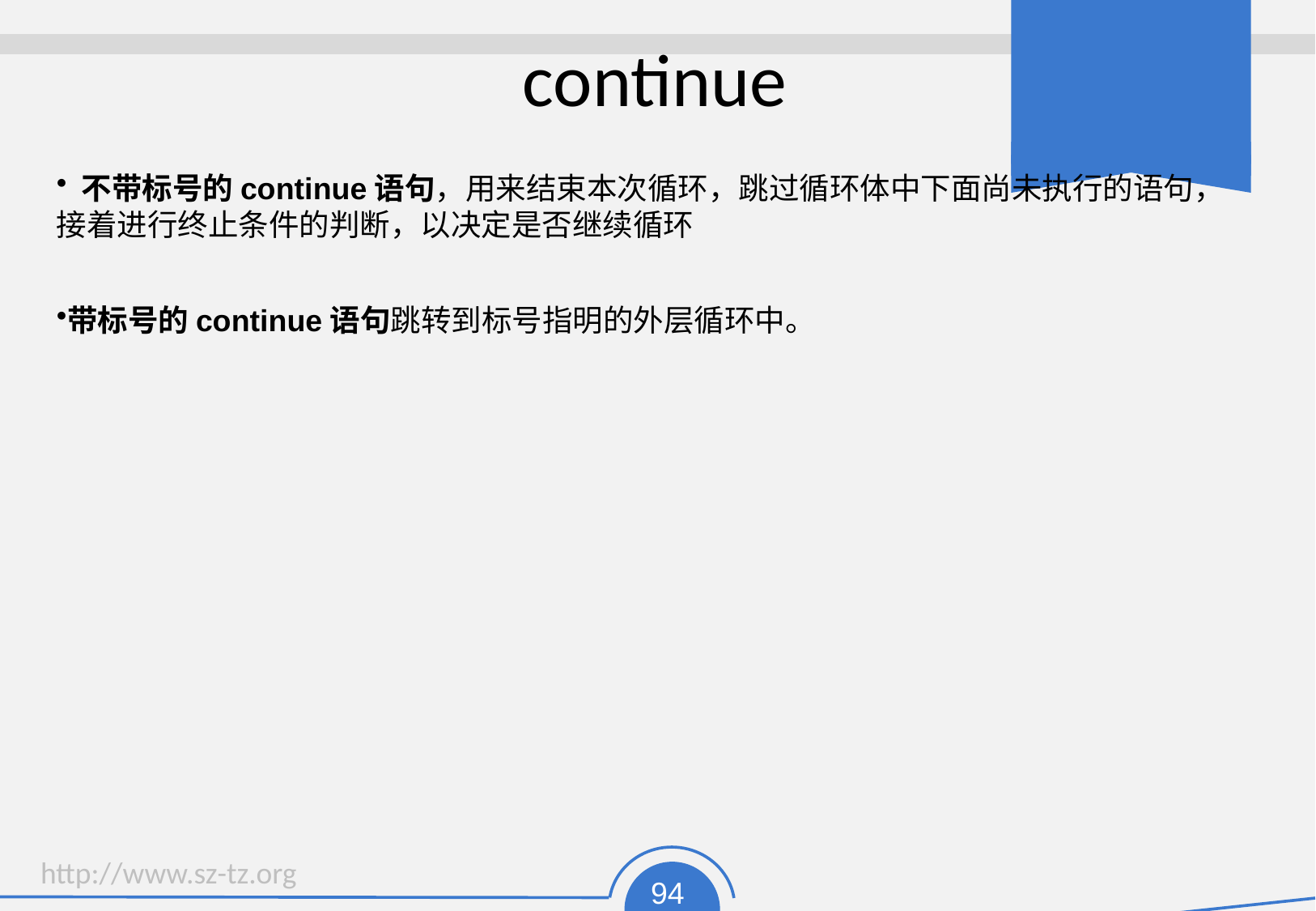

# continue
 不带标号的continue语句，用来结束本次循环，跳过循环体中下面尚未执行的语句，接着进行终止条件的判断，以决定是否继续循环

带标号的continue语句跳转到标号指明的外层循环中。